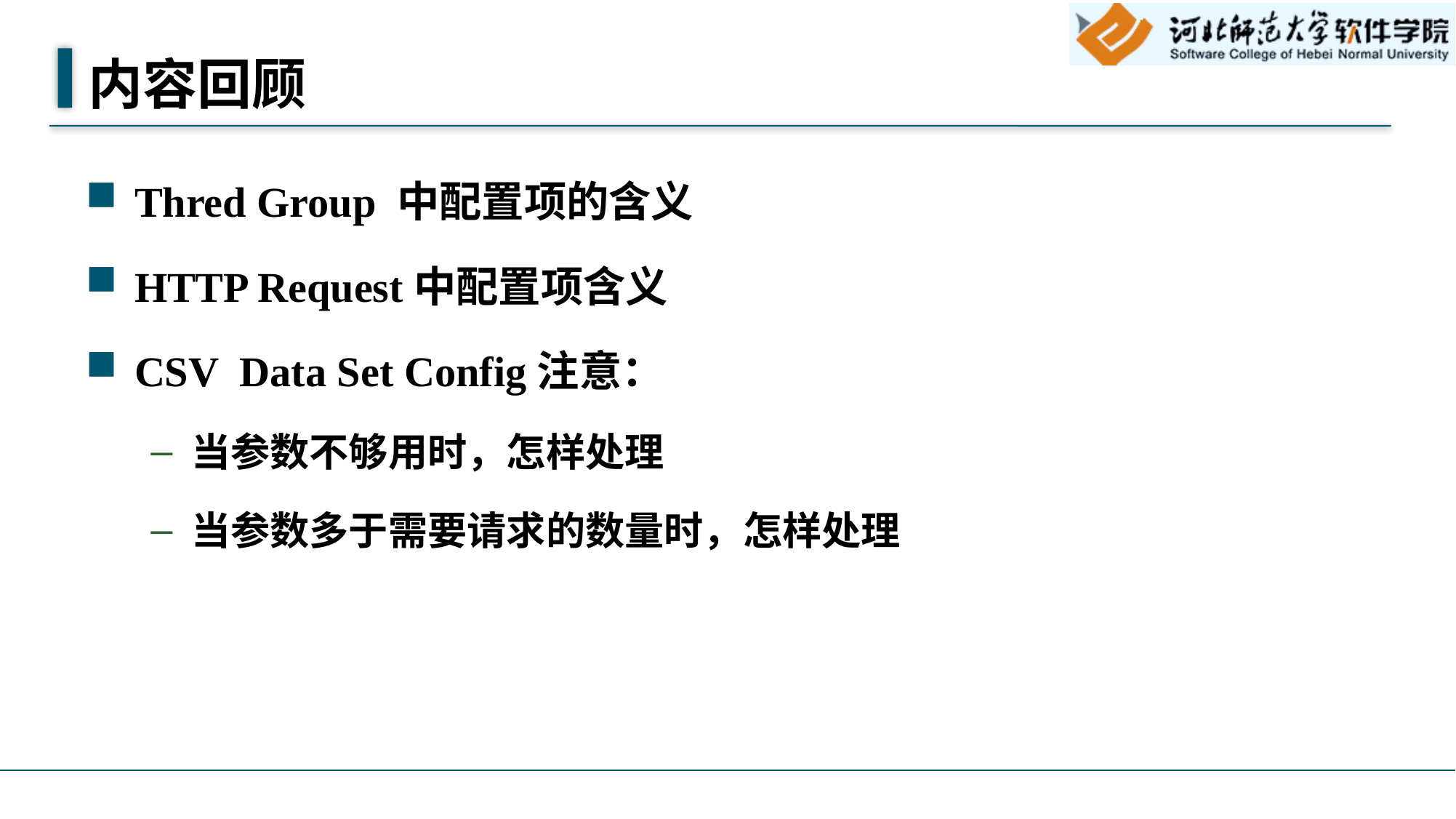

# 内容回顾
Thred Group 中配置项的含义
HTTP Request中配置项含义
CSV  Data Set Config注意：
当参数不够用时，怎样处理
当参数多于需要请求的数量时，怎样处理